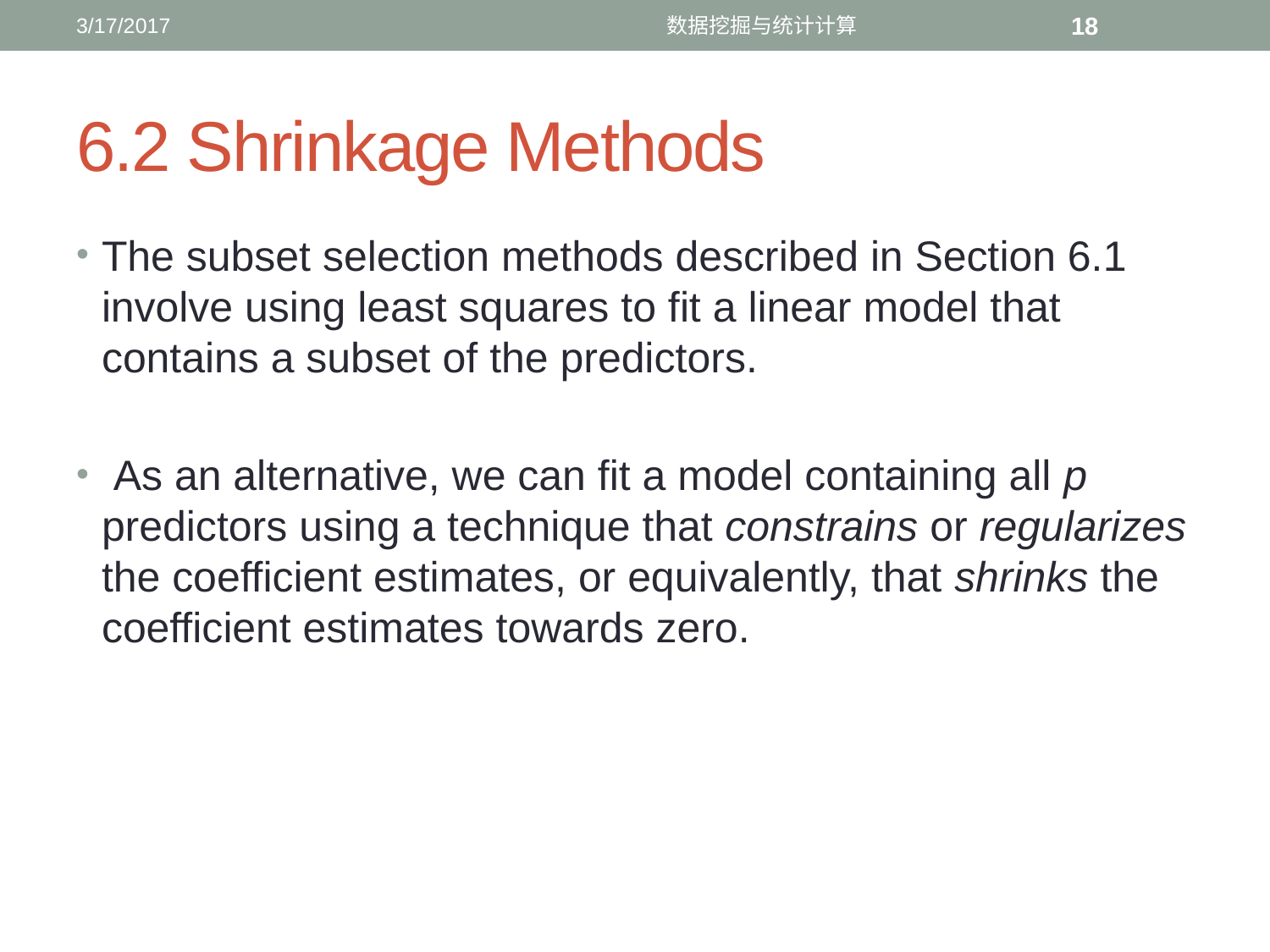

3/17/2017
数据挖掘与统计计算
18
# 6.2 Shrinkage Methods
The subset selection methods described in Section 6.1 involve using least squares to fit a linear model that contains a subset of the predictors.

 As an alternative, we can fit a model containing all p predictors using a technique that constrains or regularizes the coefficient estimates, or equivalently, that shrinks the coefficient estimates towards zero.